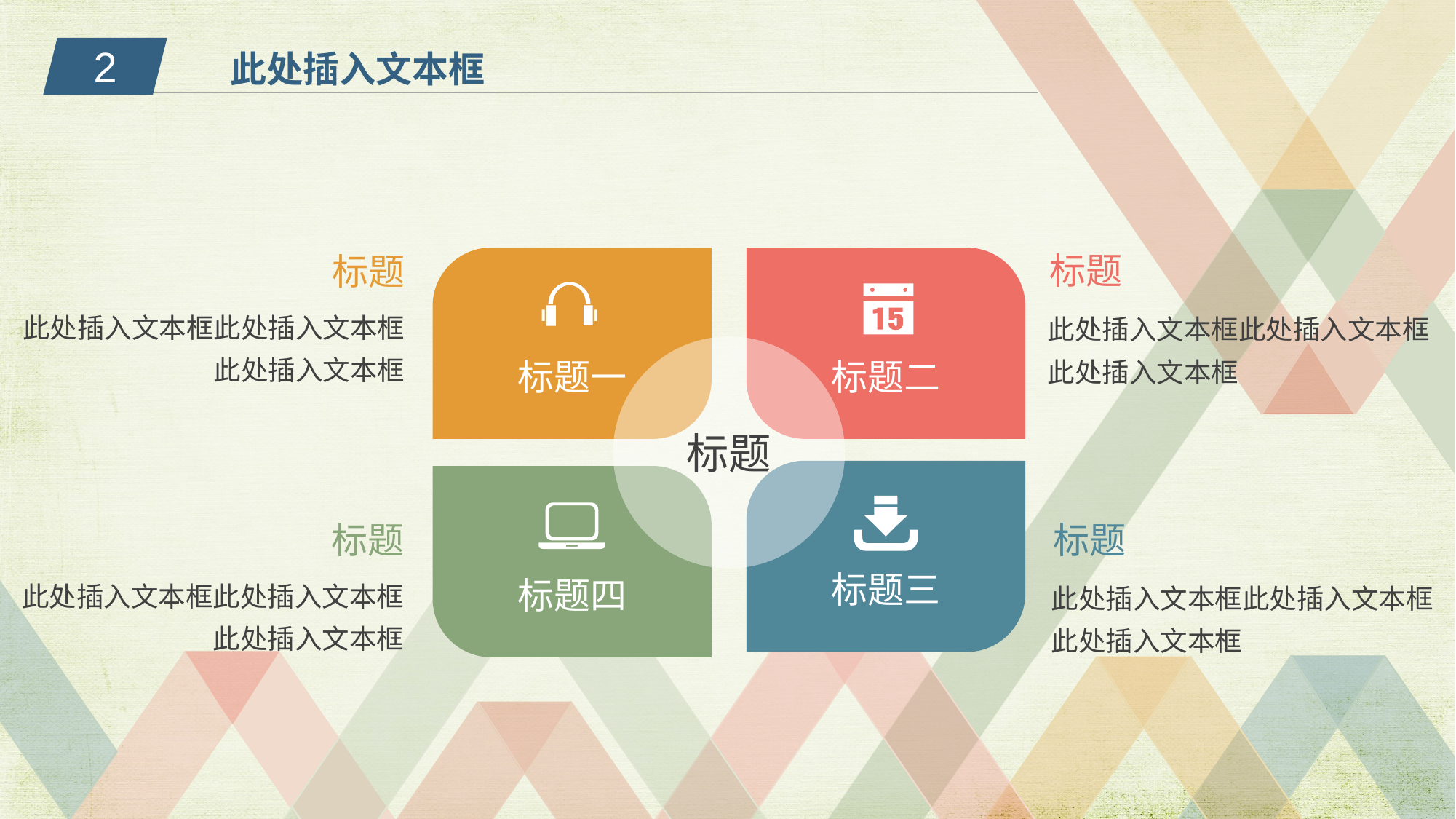

2

此处插入文本框

标题
此处插入文本框此处插入文本框
此处插入文本框
标题
此处插入文本框此处插入文本框
此处插入文本框

标题一

标题二

标题

标题三
标题
此处插入文本框此处插入文本框
此处插入文本框
标题
此处插入文本框此处插入文本框
此处插入文本框

标题四